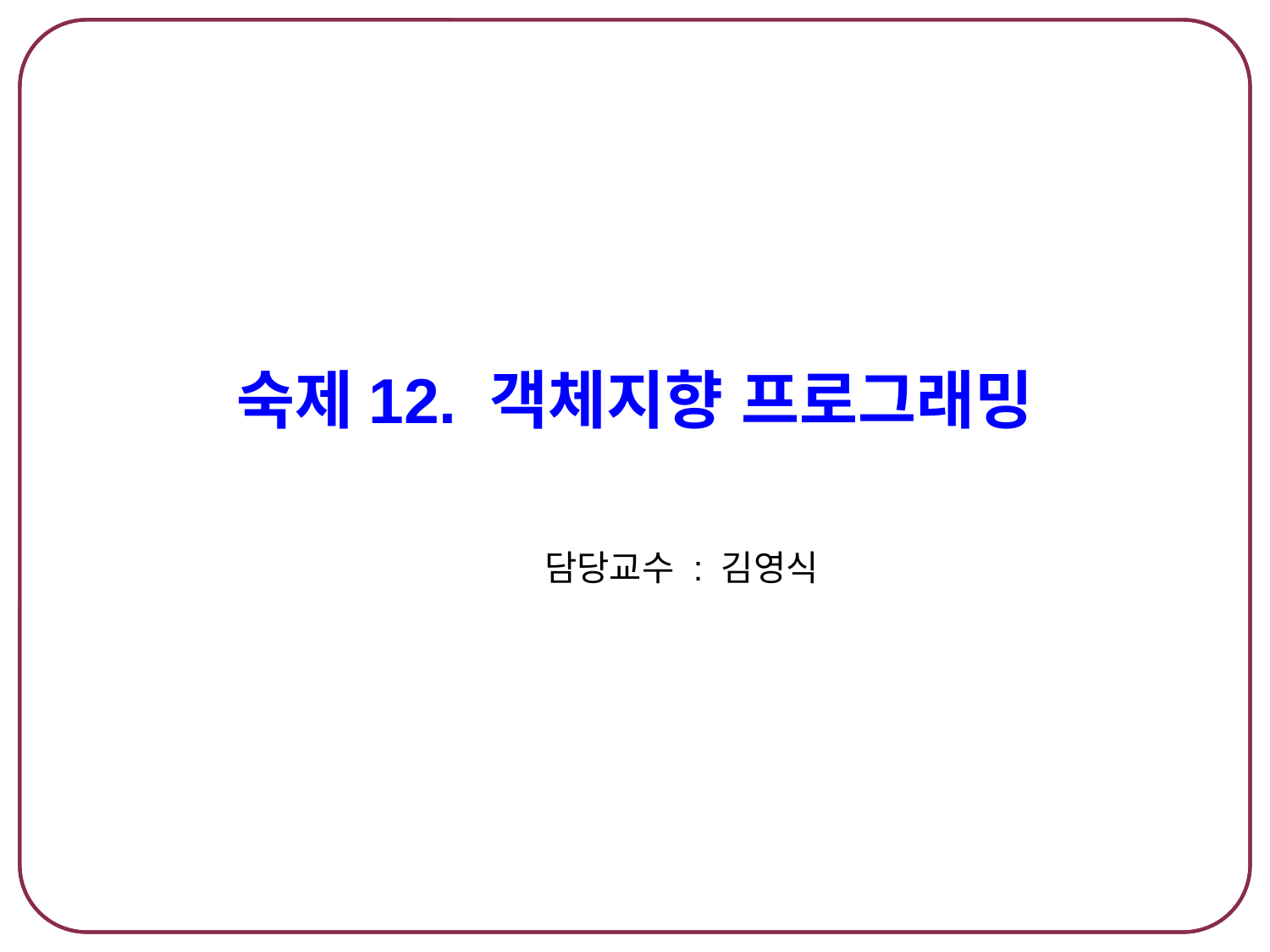

# 숙제12. 객체지향 프로그래밍
담당교수 : 김영식